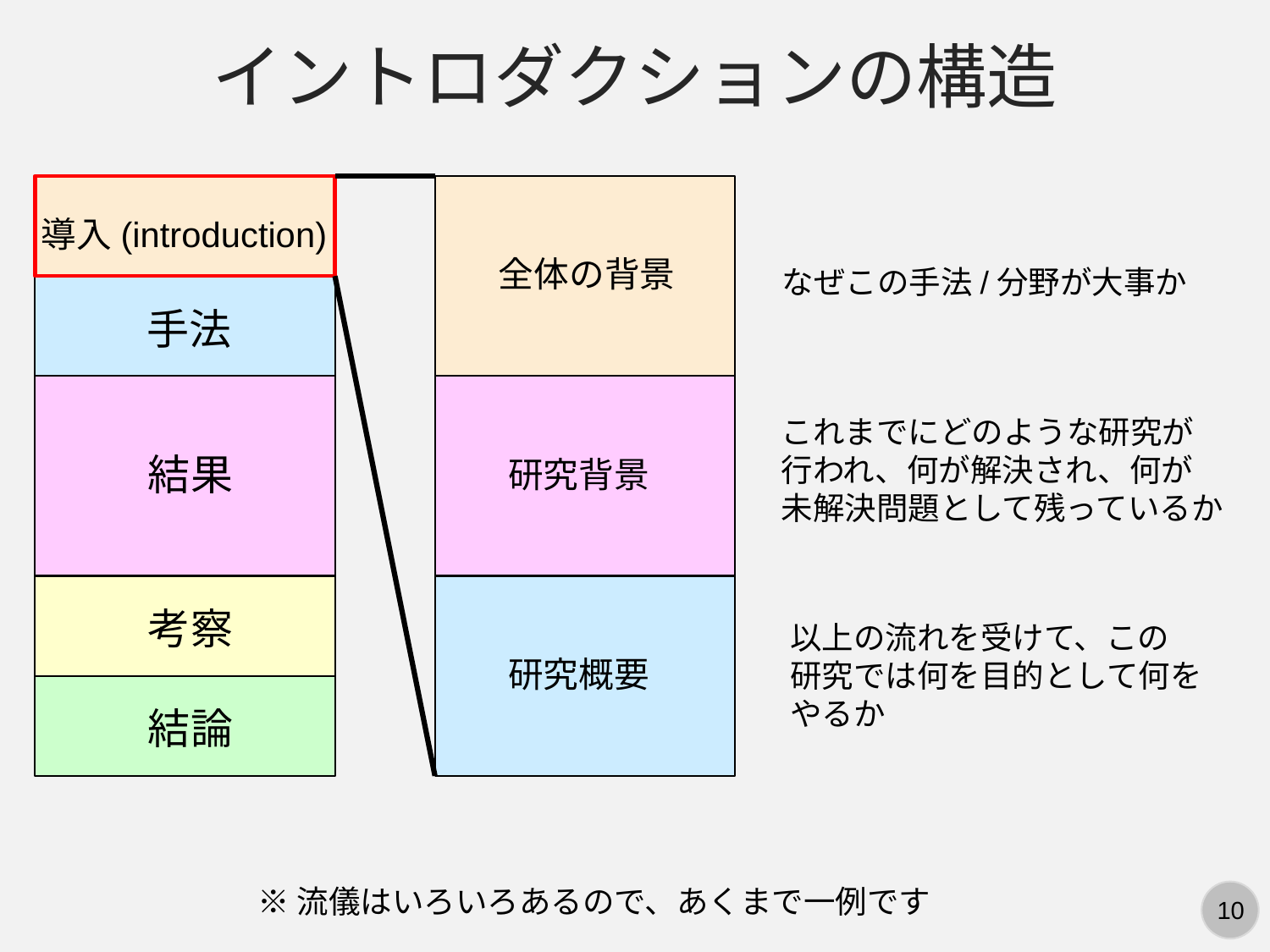

イントロダクションの構造

導入(introduction)
全体の背景
なぜこの手法/分野が大事か

手法

これまでにどのような研究が
行われ、何が解決され、何が
未解決問題として残っているか
結果
研究背景

考察
以上の流れを受けて、この
研究では何を目的として何を
やるか
研究概要

結論
※流儀はいろいろあるので、あくまで一例です